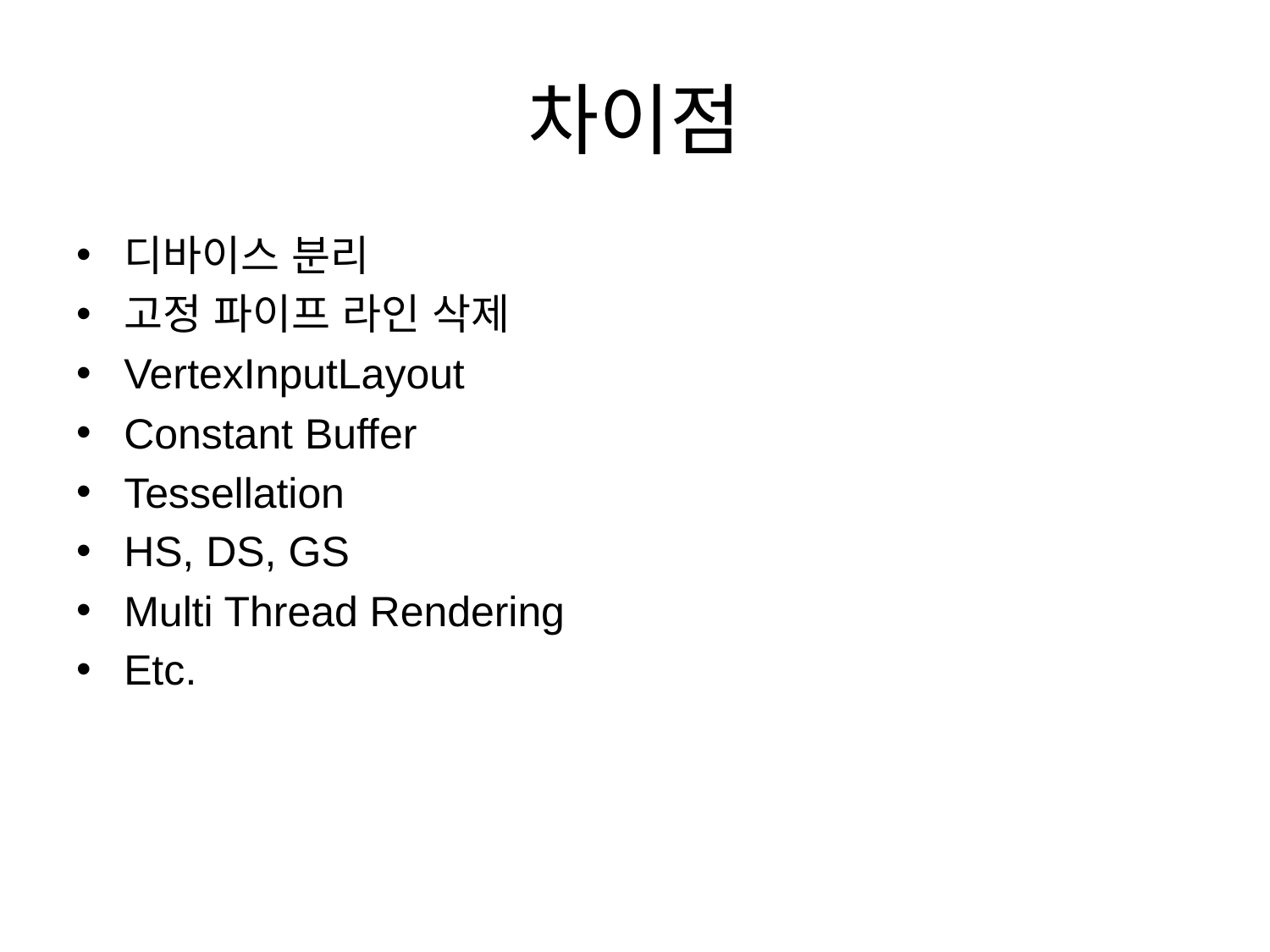

# 차이점
디바이스 분리
고정 파이프 라인 삭제
VertexInputLayout
Constant Buffer
Tessellation
HS, DS, GS
Multi Thread Rendering
Etc.